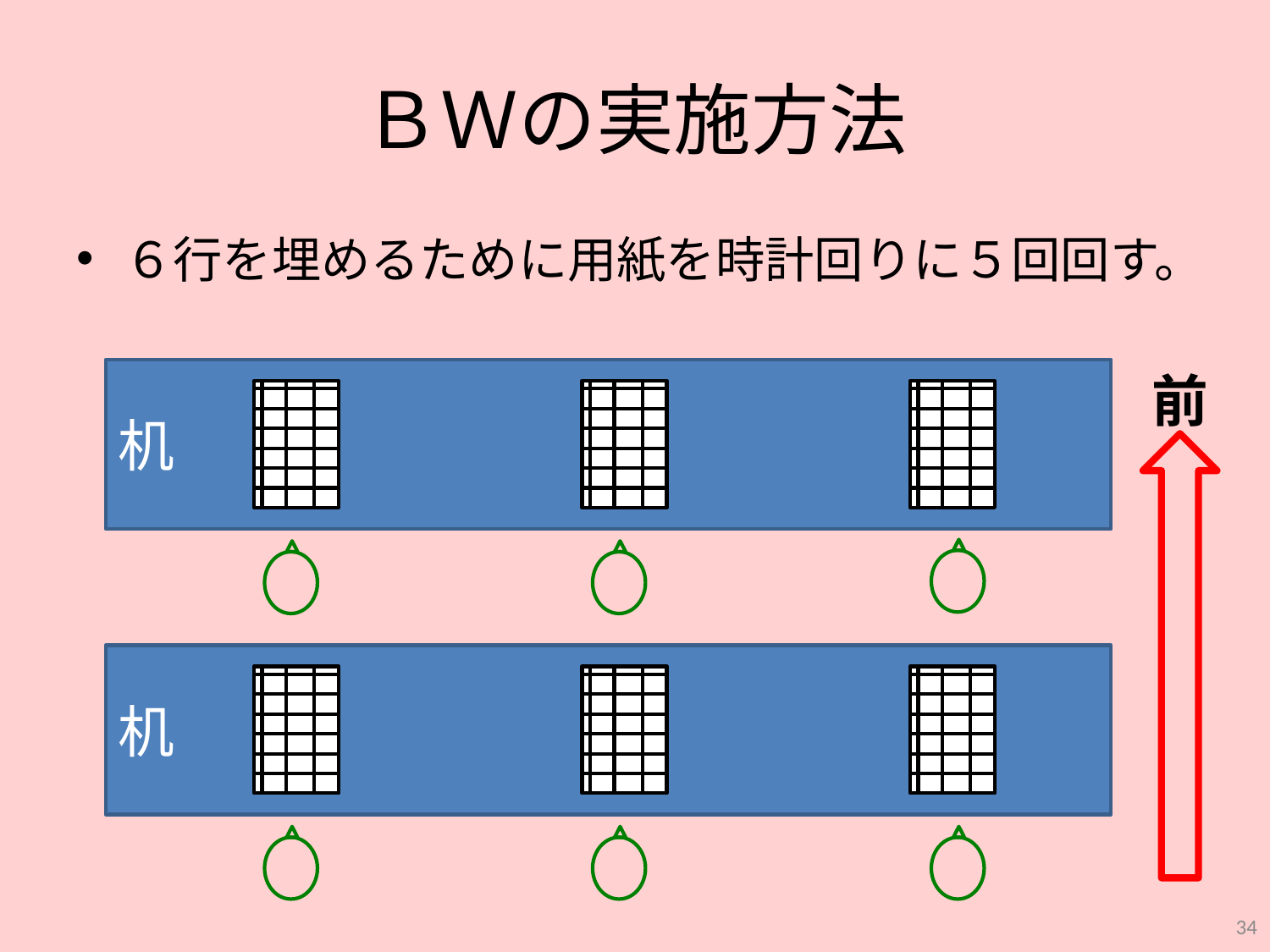

# ＢＷの実施方法
６行を埋めるために用紙を時計回りに５回回す。
机
前

机

34